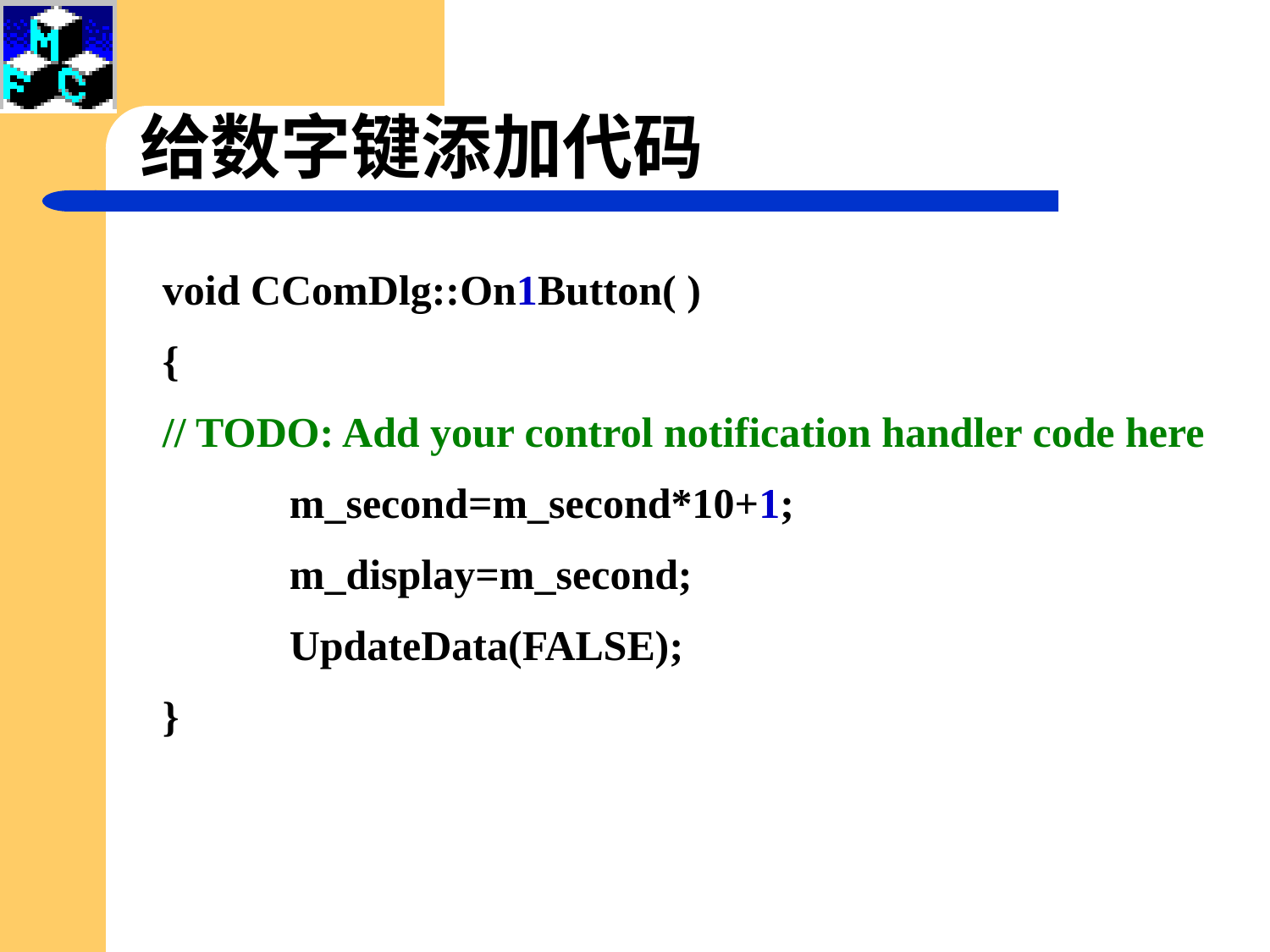

# 给数字键添加代码
void CComDlg::On1Button( )
{
// TODO: Add your control notification handler code here
	m_second=m_second*10+1;
	m_display=m_second;
	UpdateData(FALSE);
}